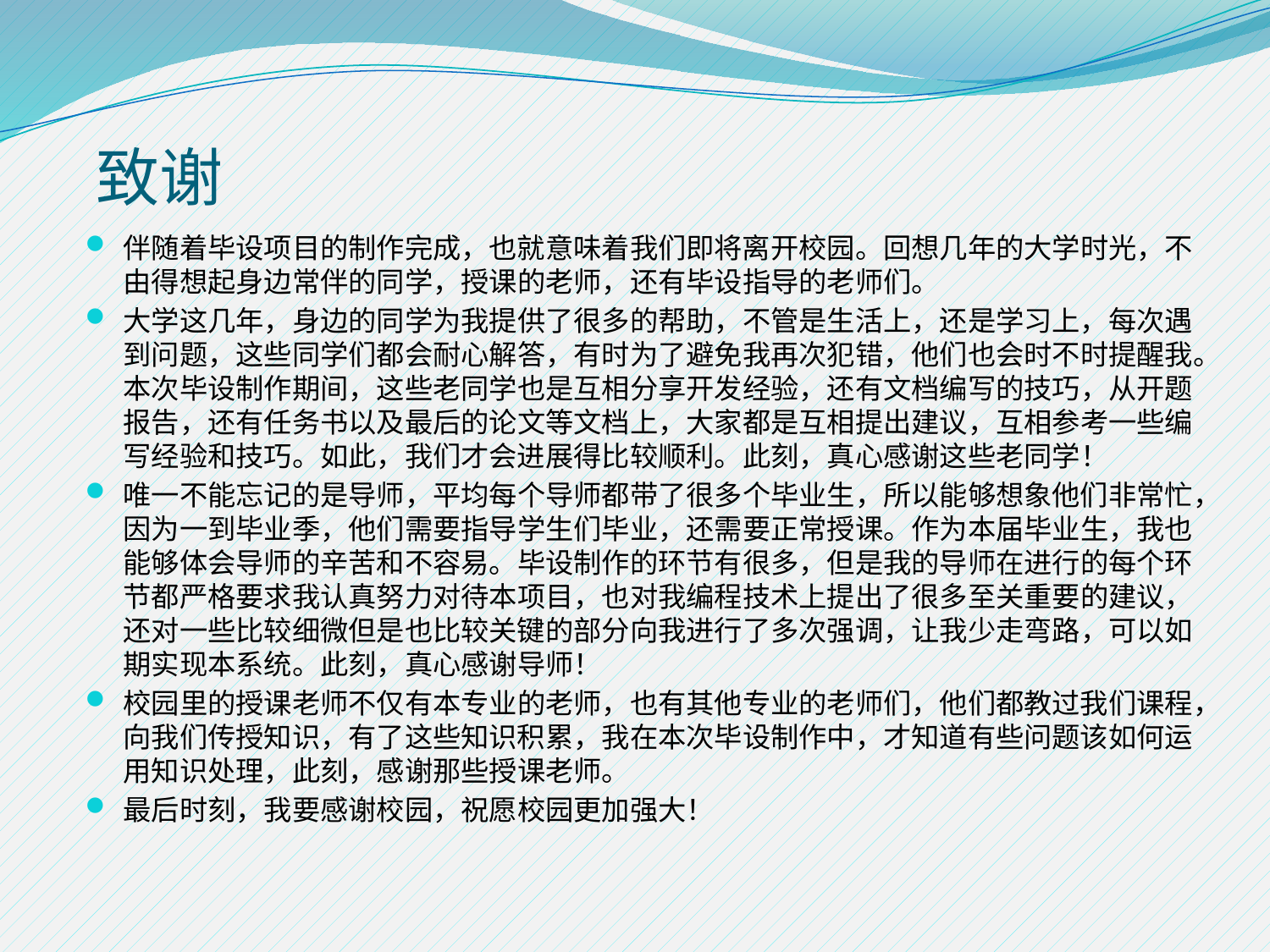

# 致谢
伴随着毕设项目的制作完成，也就意味着我们即将离开校园。回想几年的大学时光，不由得想起身边常伴的同学，授课的老师，还有毕设指导的老师们。
大学这几年，身边的同学为我提供了很多的帮助，不管是生活上，还是学习上，每次遇到问题，这些同学们都会耐心解答，有时为了避免我再次犯错，他们也会时不时提醒我。本次毕设制作期间，这些老同学也是互相分享开发经验，还有文档编写的技巧，从开题报告，还有任务书以及最后的论文等文档上，大家都是互相提出建议，互相参考一些编写经验和技巧。如此，我们才会进展得比较顺利。此刻，真心感谢这些老同学！
唯一不能忘记的是导师，平均每个导师都带了很多个毕业生，所以能够想象他们非常忙，因为一到毕业季，他们需要指导学生们毕业，还需要正常授课。作为本届毕业生，我也能够体会导师的辛苦和不容易。毕设制作的环节有很多，但是我的导师在进行的每个环节都严格要求我认真努力对待本项目，也对我编程技术上提出了很多至关重要的建议，还对一些比较细微但是也比较关键的部分向我进行了多次强调，让我少走弯路，可以如期实现本系统。此刻，真心感谢导师！
校园里的授课老师不仅有本专业的老师，也有其他专业的老师们，他们都教过我们课程，向我们传授知识，有了这些知识积累，我在本次毕设制作中，才知道有些问题该如何运用知识处理，此刻，感谢那些授课老师。
最后时刻，我要感谢校园，祝愿校园更加强大！